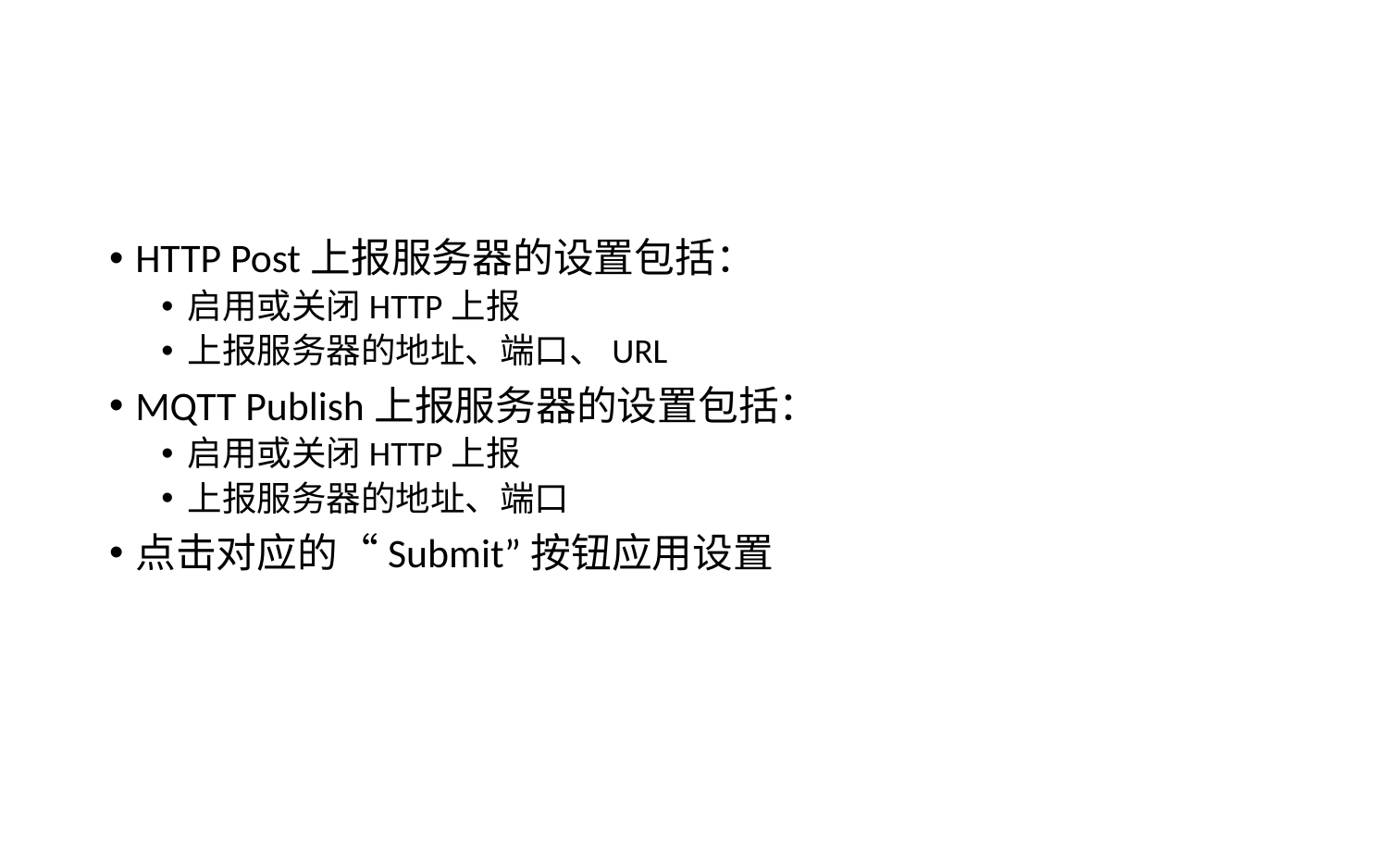

#
HTTP Post上报服务器的设置包括：
启用或关闭HTTP上报
上报服务器的地址、端口、URL
MQTT Publish上报服务器的设置包括：
启用或关闭HTTP上报
上报服务器的地址、端口
点击对应的“Submit”按钮应用设置